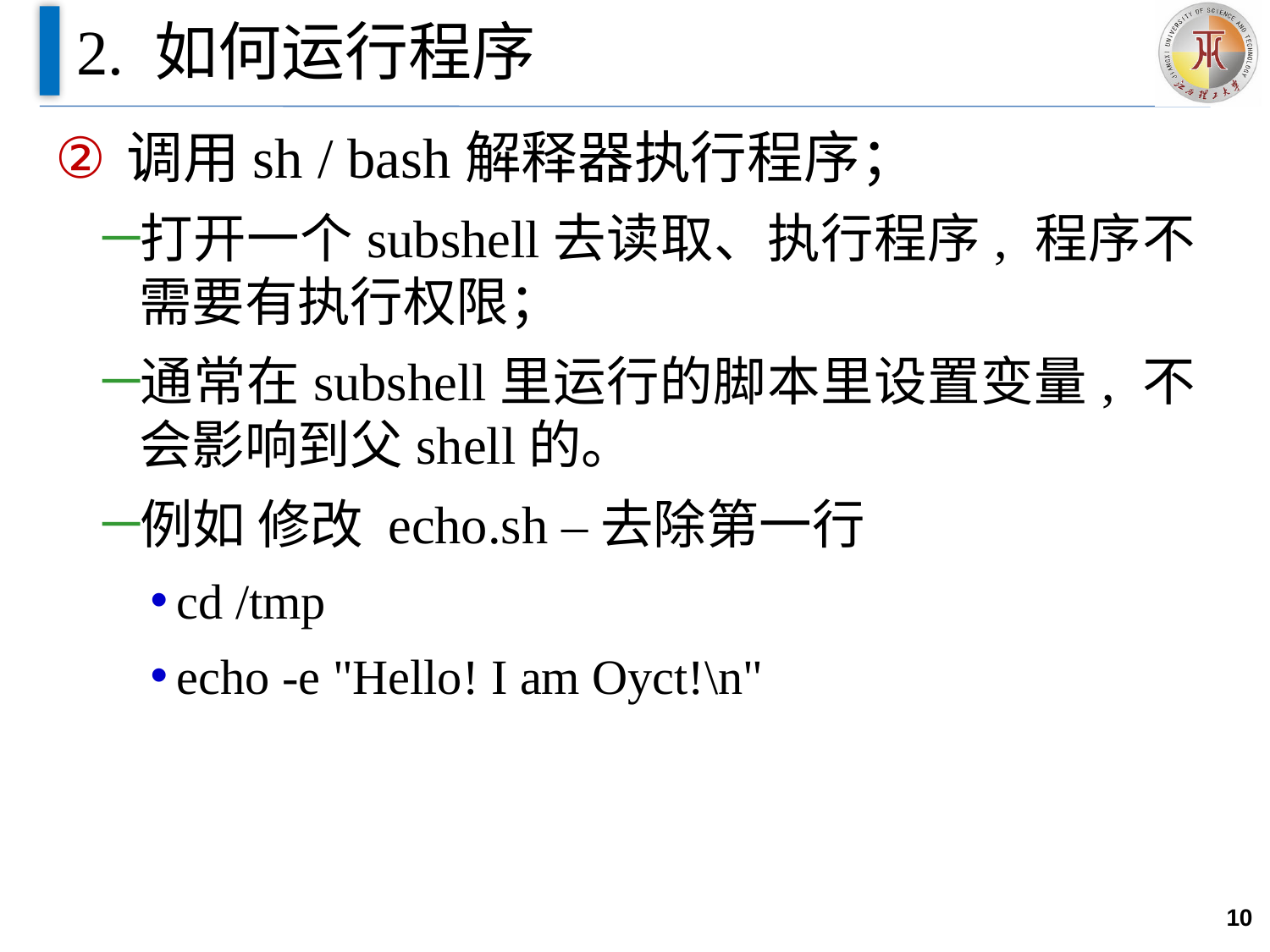

# 2. 如何运行程序
调用sh / bash解释器执行程序；
打开一个subshell去读取、执行程序, 程序不需要有执行权限；
通常在subshell里运行的脚本里设置变量, 不会影响到父shell的。
例如 修改 echo.sh –去除第一行
cd /tmp
echo -e "Hello! I am Oyct!\n"

10